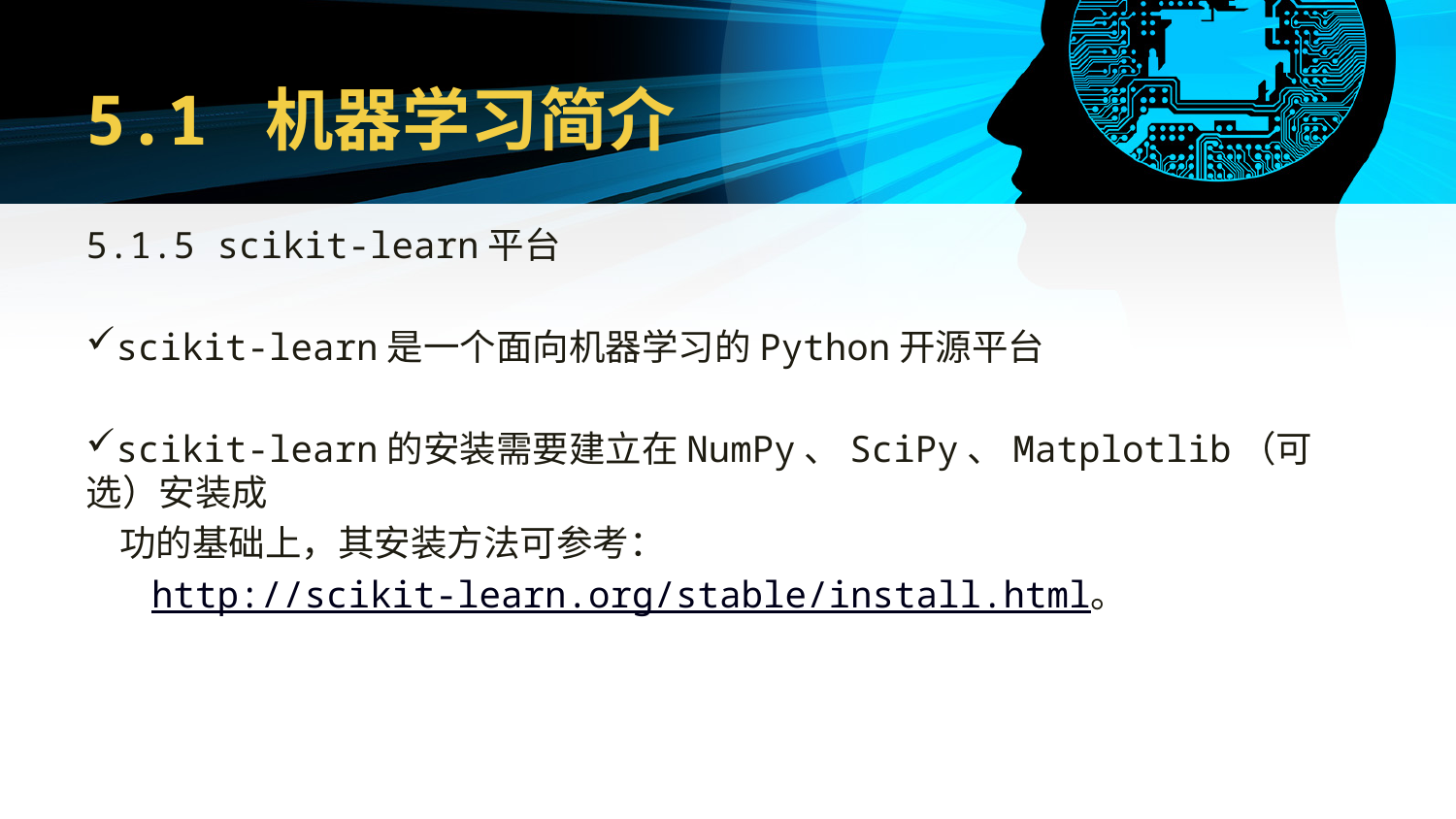

# 5.1 机器学习简介
5.1.5 scikit-learn平台

scikit-learn是一个面向机器学习的Python开源平台

scikit-learn的安装需要建立在NumPy、SciPy、Matplotlib（可选）安装成
   功的基础上，其安装方法可参考：
   http://scikit-learn.org/stable/install.html。